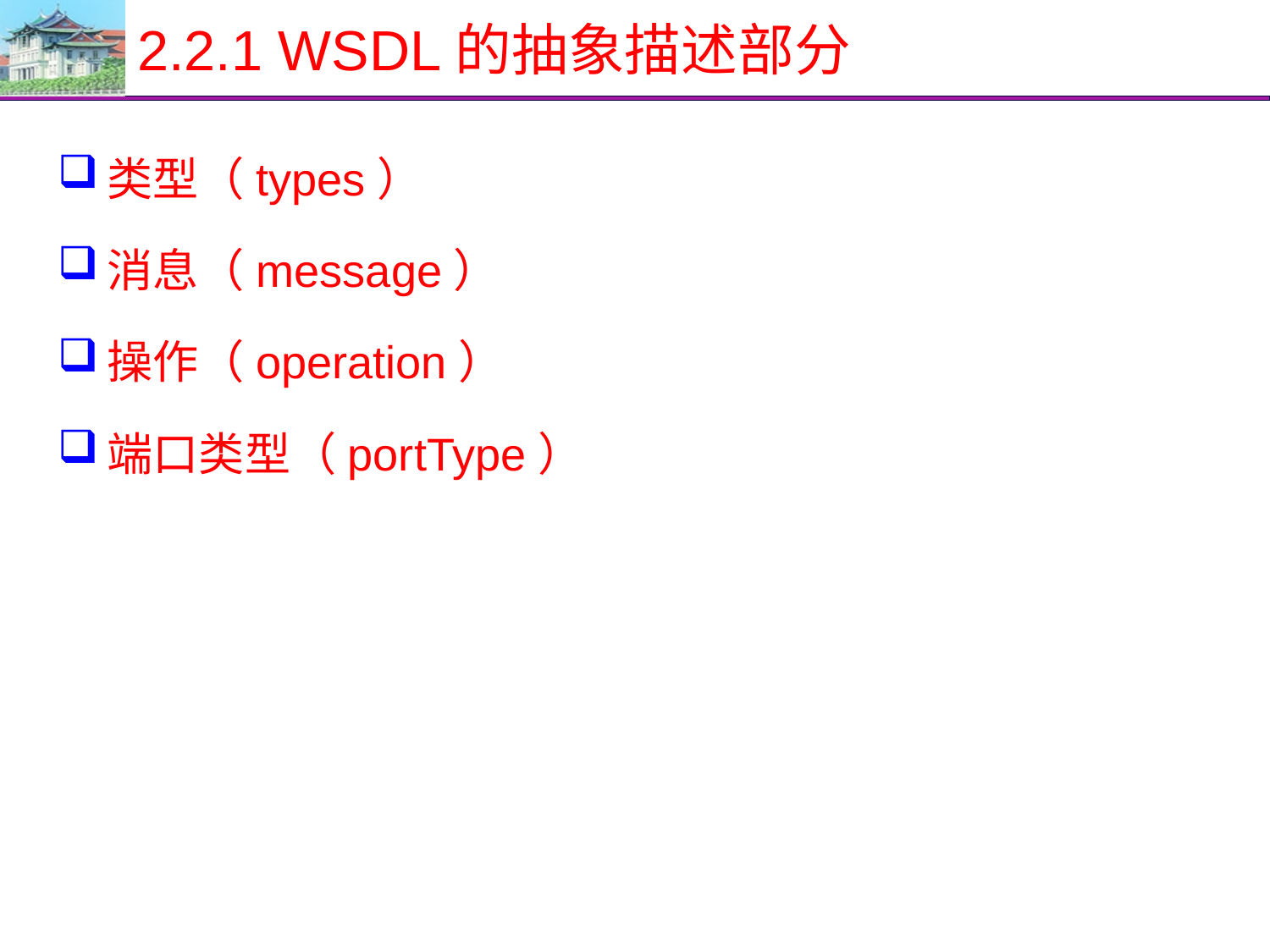

# 2.2.1 WSDL的抽象描述部分
类型（types）
消息（message）
操作（operation）
端口类型（portType）